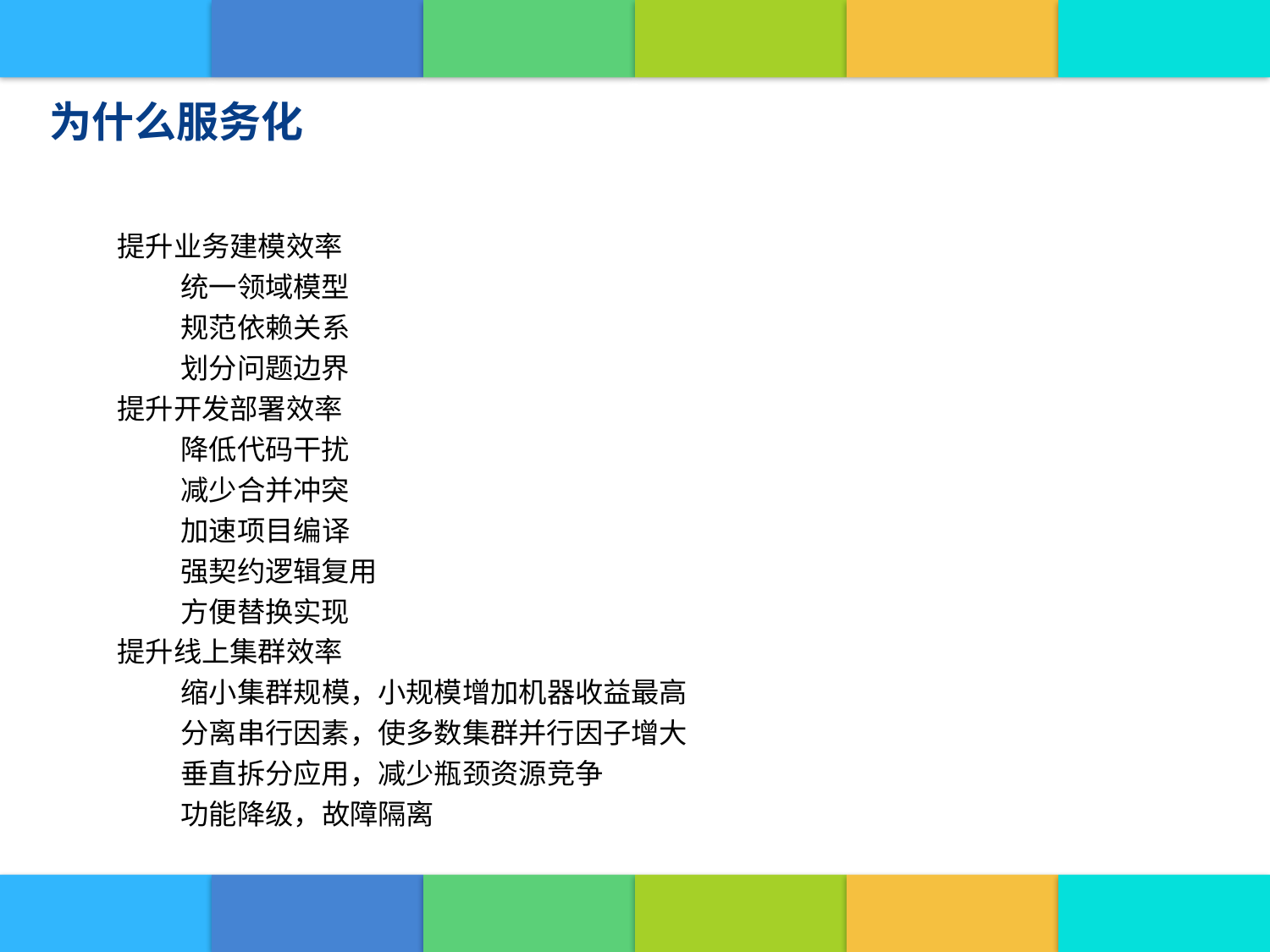

为什么服务化
提升业务建模效率
统一领域模型
规范依赖关系
划分问题边界
提升开发部署效率
降低代码干扰
减少合并冲突
加速项目编译
强契约逻辑复用
方便替换实现
提升线上集群效率
缩小集群规模，小规模增加机器收益最高
分离串行因素，使多数集群并行因子增大
垂直拆分应用，减少瓶颈资源竞争
功能降级，故障隔离